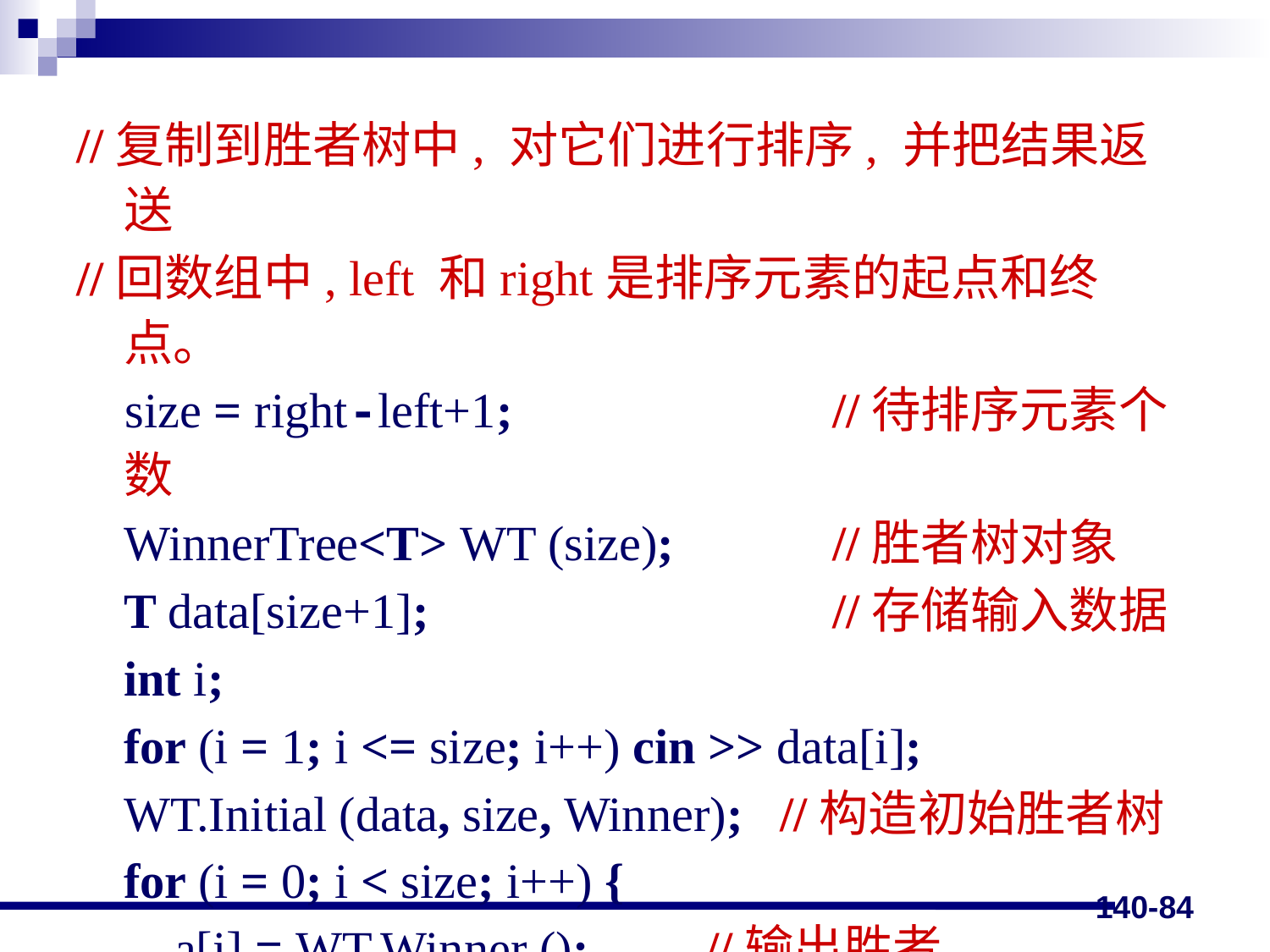

//复制到胜者树中, 对它们进行排序, 并把结果返送
//回数组中, left 和right是排序元素的起点和终点。
    size = right-left+1;		      //待排序元素个数
	WinnerTree<T> WT (size);	      //胜者树对象
	T data[size+1];			      //存储输入数据
	int i;
	for (i = 1; i <= size; i++) cin >> data[i];
	WT.Initial (data, size, Winner);   //构造初始胜者树
	for (i = 0; i < size; i++) {
        a[i] = WT.Winner ();	      //输出胜者
        WT.Update ();		      //修改胜者的值
140-84